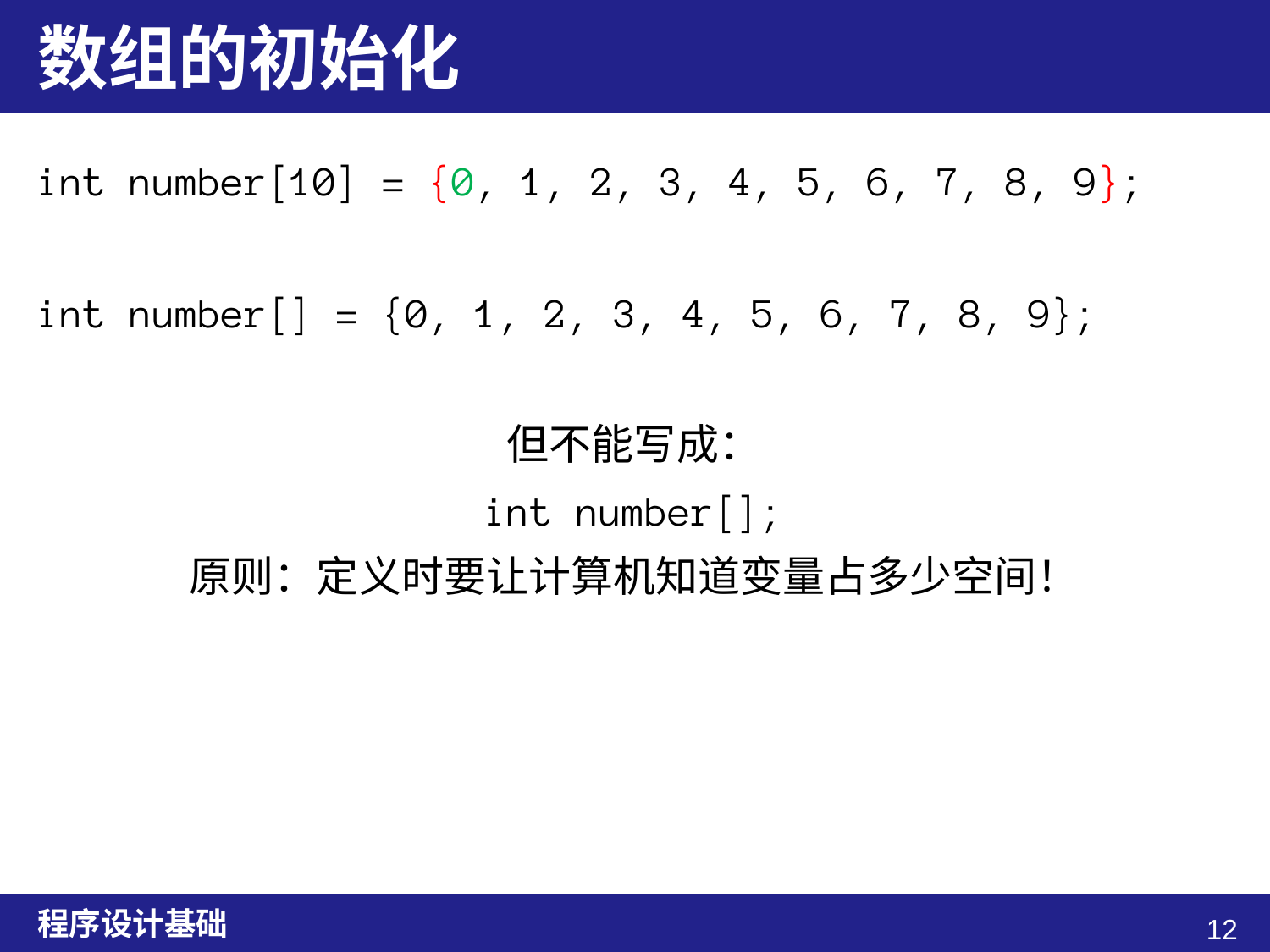

# 数组的初始化
int number[10] = {0, 1, 2, 3, 4, 5, 6, 7, 8, 9};

int number[] = {0, 1, 2, 3, 4, 5, 6, 7, 8, 9};

但不能写成：
int number[];
原则：定义时要让计算机知道变量占多少空间！